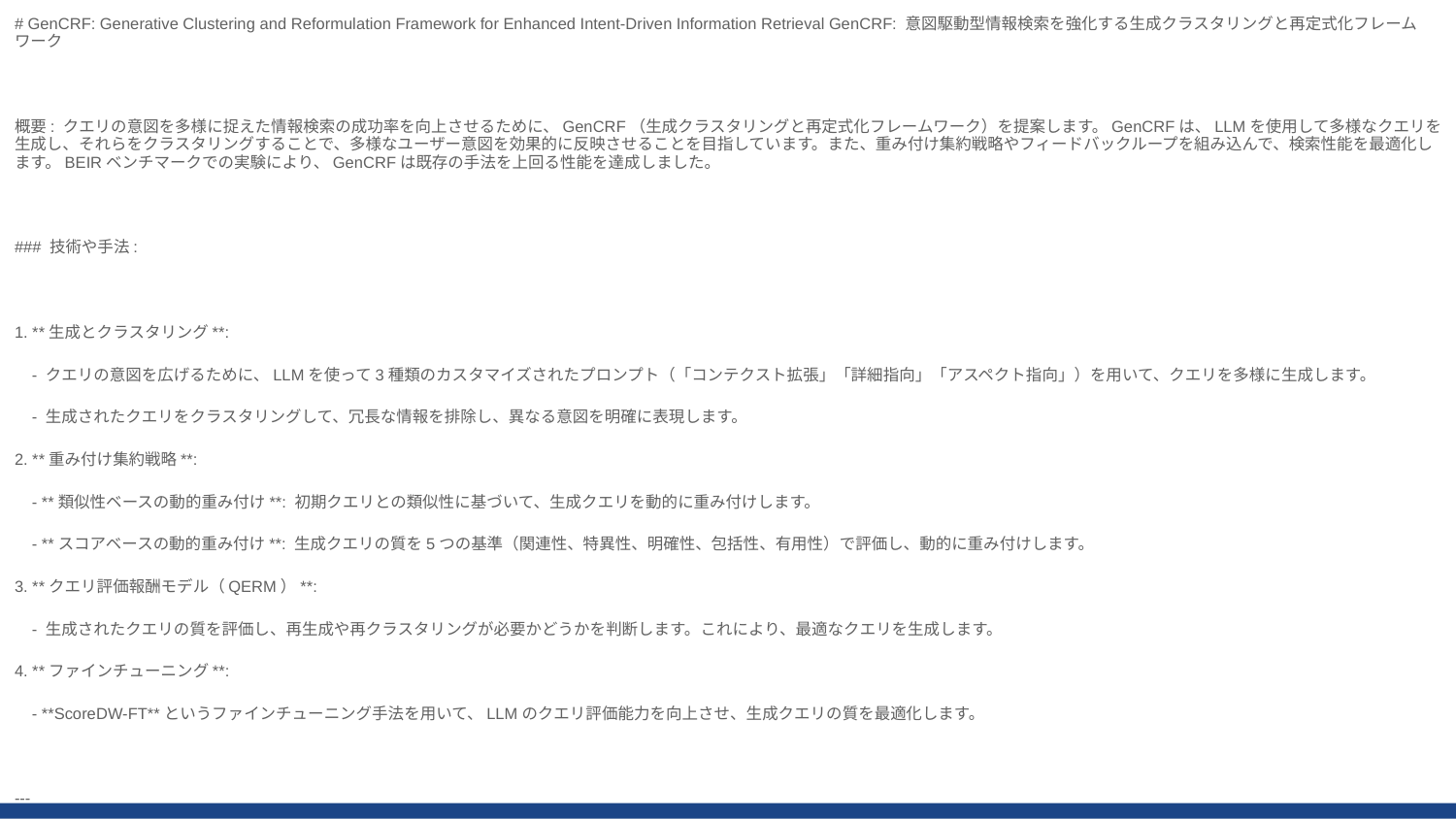

# GenCRF: Generative Clustering and Reformulation Framework for Enhanced Intent-Driven Information Retrieval GenCRF: 意図駆動型情報検索を強化する生成クラスタリングと再定式化フレームワーク

概要: クエリの意図を多様に捉えた情報検索の成功率を向上させるために、GenCRF（生成クラスタリングと再定式化フレームワーク）を提案します。GenCRFは、LLMを使用して多様なクエリを生成し、それらをクラスタリングすることで、多様なユーザー意図を効果的に反映させることを目指しています。また、重み付け集約戦略やフィードバックループを組み込んで、検索性能を最適化します。BEIRベンチマークでの実験により、GenCRFは既存の手法を上回る性能を達成しました。

### 技術や手法:

1. **生成とクラスタリング**:
    - クエリの意図を広げるために、LLMを使って3種類のカスタマイズされたプロンプト（「コンテクスト拡張」「詳細指向」「アスペクト指向」）を用いて、クエリを多様に生成します。
    - 生成されたクエリをクラスタリングして、冗長な情報を排除し、異なる意図を明確に表現します。
2. **重み付け集約戦略**:
    - **類似性ベースの動的重み付け**: 初期クエリとの類似性に基づいて、生成クエリを動的に重み付けします。
    - **スコアベースの動的重み付け**: 生成クエリの質を5つの基準（関連性、特異性、明確性、包括性、有用性）で評価し、動的に重み付けします。
3. **クエリ評価報酬モデル（QERM）**:
    - 生成されたクエリの質を評価し、再生成や再クラスタリングが必要かどうかを判断します。これにより、最適なクエリを生成します。
4. **ファインチューニング**:
    - **ScoreDW-FT**というファインチューニング手法を用いて、LLMのクエリ評価能力を向上させ、生成クエリの質を最適化します。

---

### 使用用途:

**GenCRF**は、特に**情報検索**分野において、ユーザーが入力したクエリに対する検索結果をより効果的に返すために使用されます。具体的には、次のような応用が考えられます。

- ウェブ検索エンジンにおける検索結果の向上
- ドキュメント検索や文献探索の効率化
- 情報推薦システムの性能向上